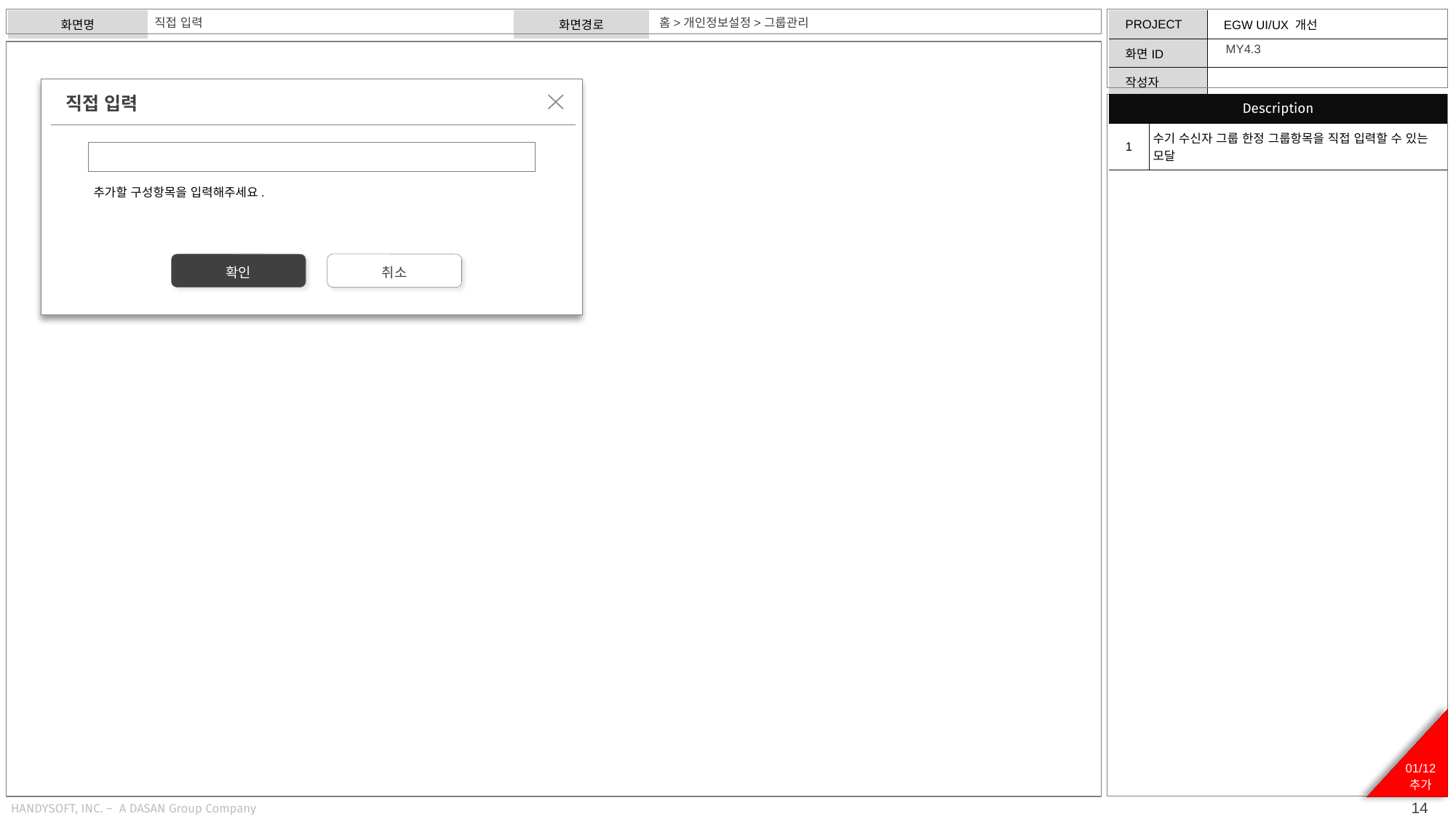

직접 입력
홈>개인정보설정>그룹관리
MY4.3

직접 입력
| Description |  |
| --- | --- |
| 1 | 수기 수신자 그룹 한정 그룹항목을 직접 입력할 수 있는 모달 |

추가할 구성항목을 입력해주세요.
확인
취소
01/12
추가